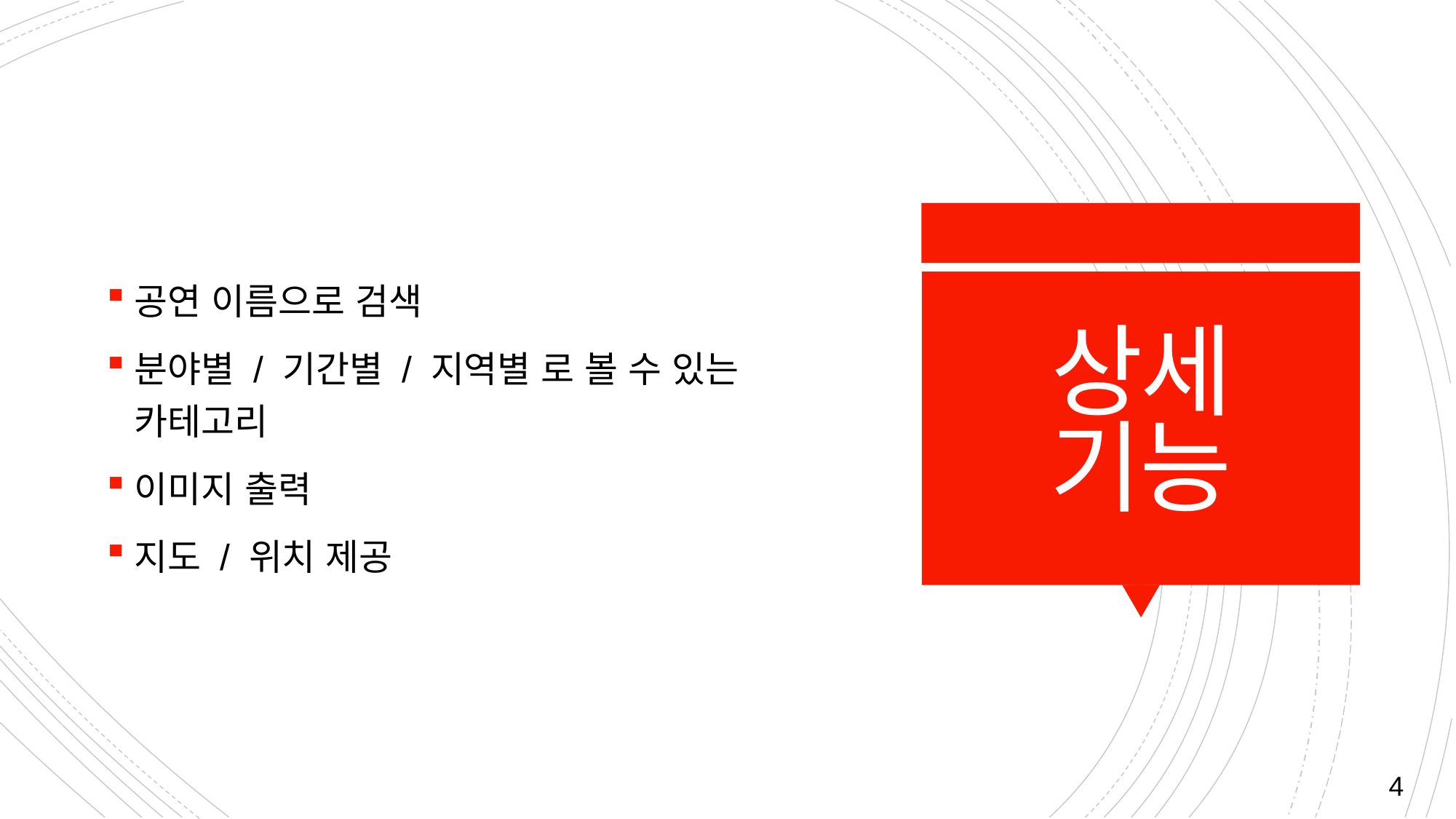

공연 이름으로 검색
분야별 / 기간별 / 지역별 로 볼 수 있는 카테고리
이미지 출력
지도 / 위치 제공

# 상세 기능
4